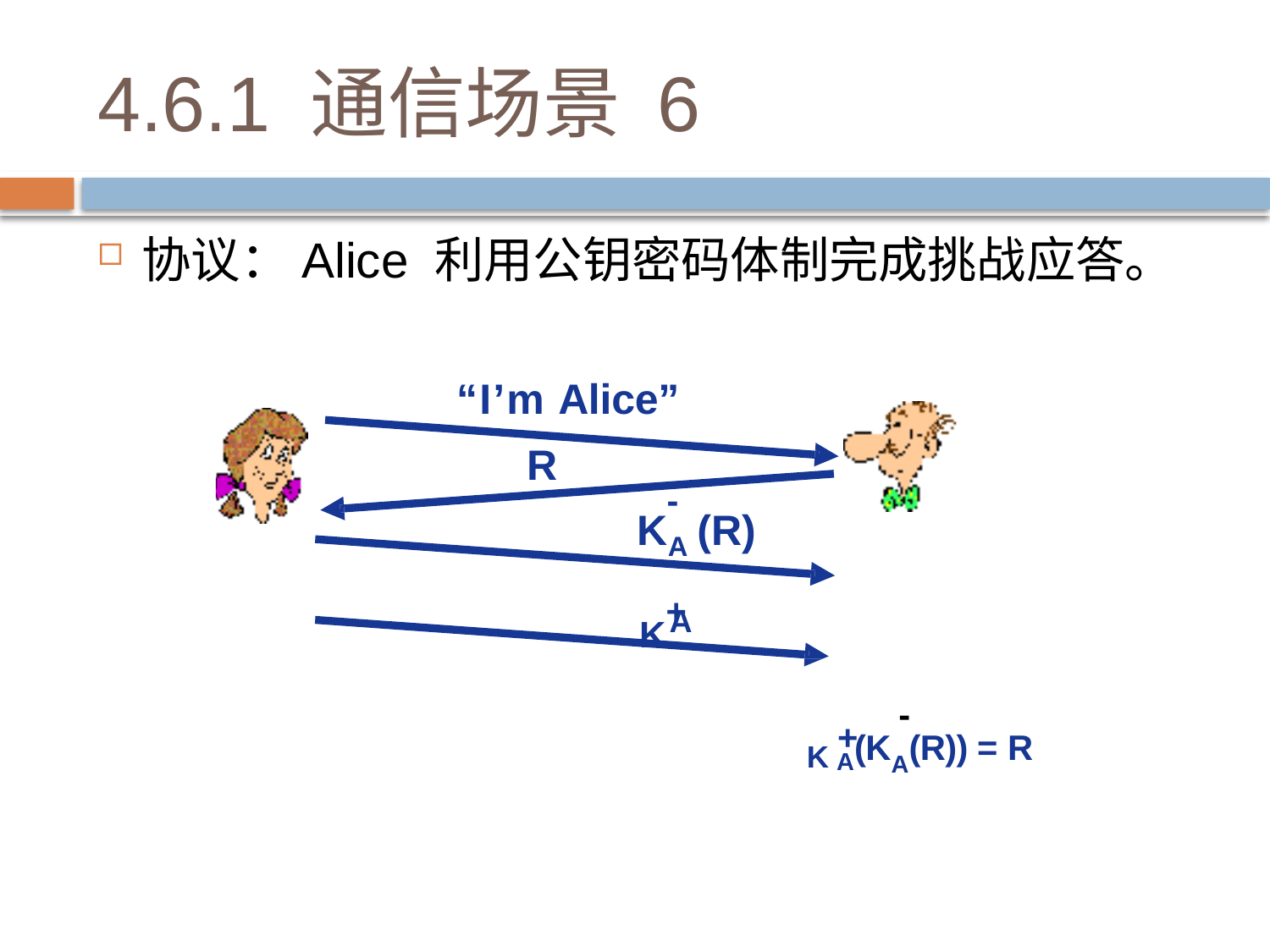

# 4.6.1 通信场景 6
协议：Alice 利用公钥密码体制完成挑战应答。
“I’m Alice”

R

-
KA (R)

K+
A

-
K +
A(KA(R)) = R